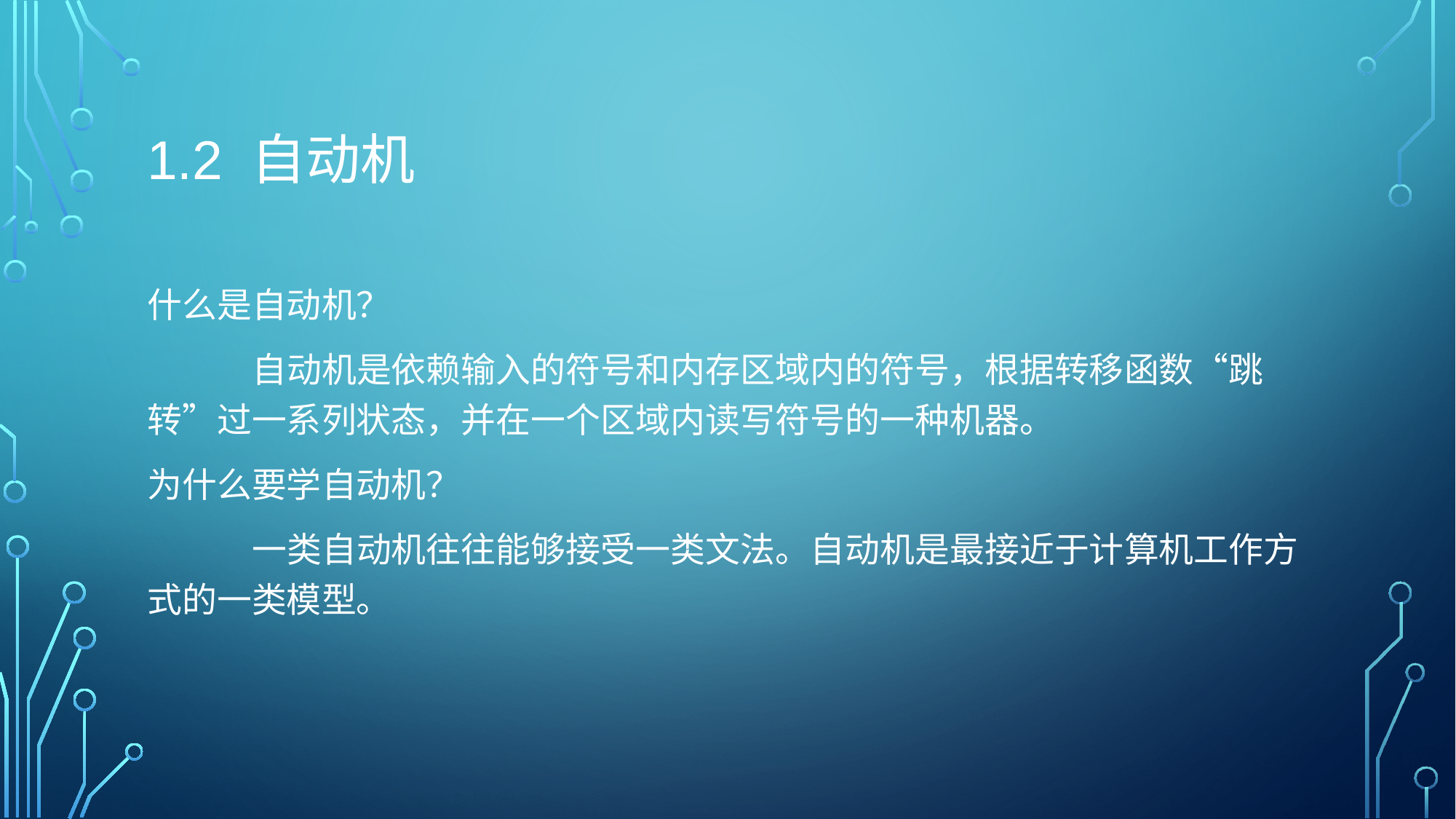

# 1.2 自动机
什么是自动机？
	自动机是依赖输入的符号和内存区域内的符号，根据转移函数“跳转”过一系列状态，并在一个区域内读写符号的一种机器。
为什么要学自动机？
	一类自动机往往能够接受一类文法。自动机是最接近于计算机工作方式的一类模型。